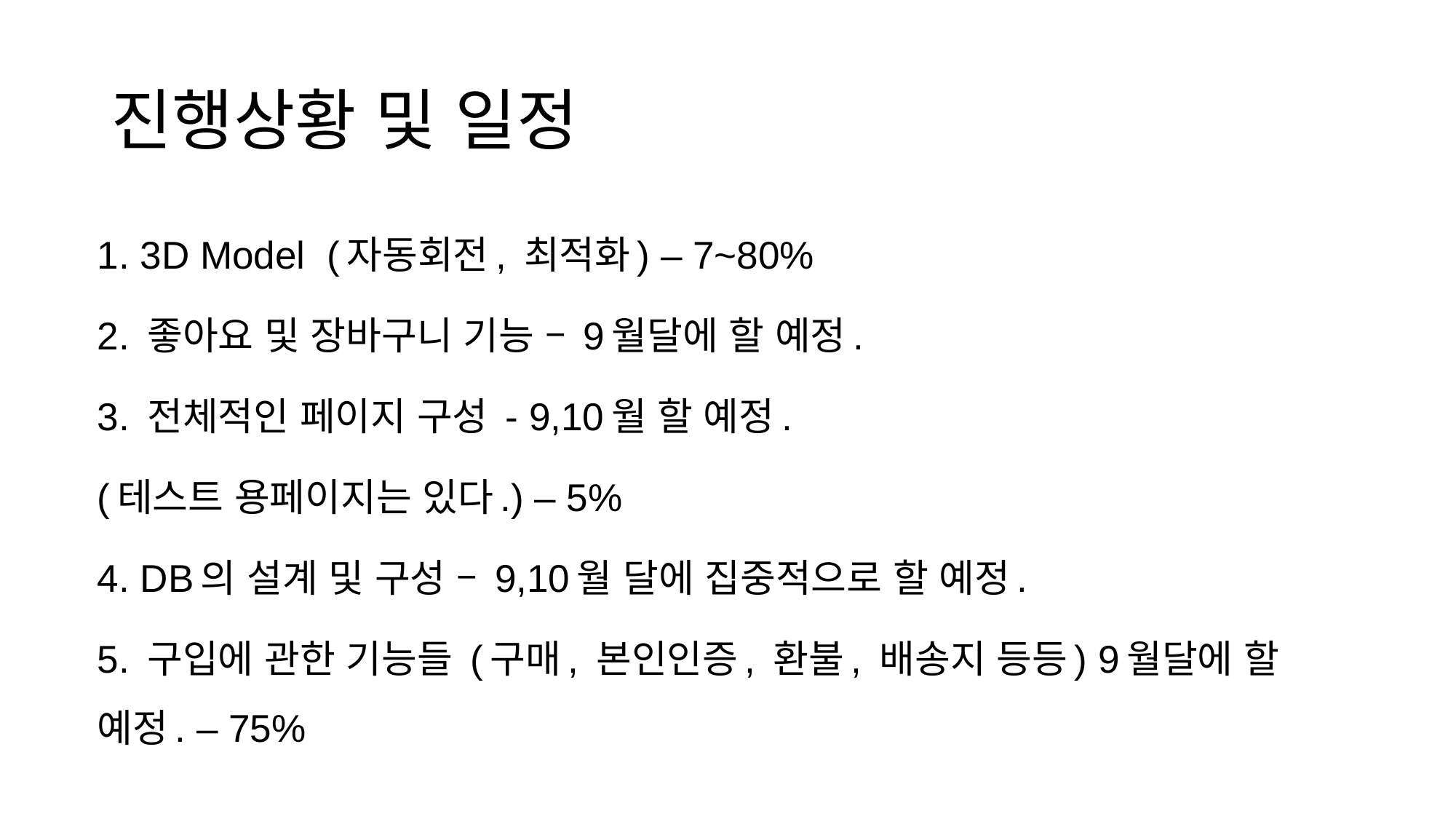

# 진행상황 및 일정
1. 3D Model  (자동회전, 최적화) – 7~80%
2. 좋아요 및 장바구니 기능 – 9월달에 할 예정.
3. 전체적인 페이지 구성 - 9,10월 할 예정.
(테스트 용페이지는 있다.) – 5%
4. DB의 설계 및 구성 – 9,10월 달에 집중적으로 할 예정.
5. 구입에 관한 기능들 (구매, 본인인증, 환불, 배송지 등등) 9월달에 할 예정. – 75%